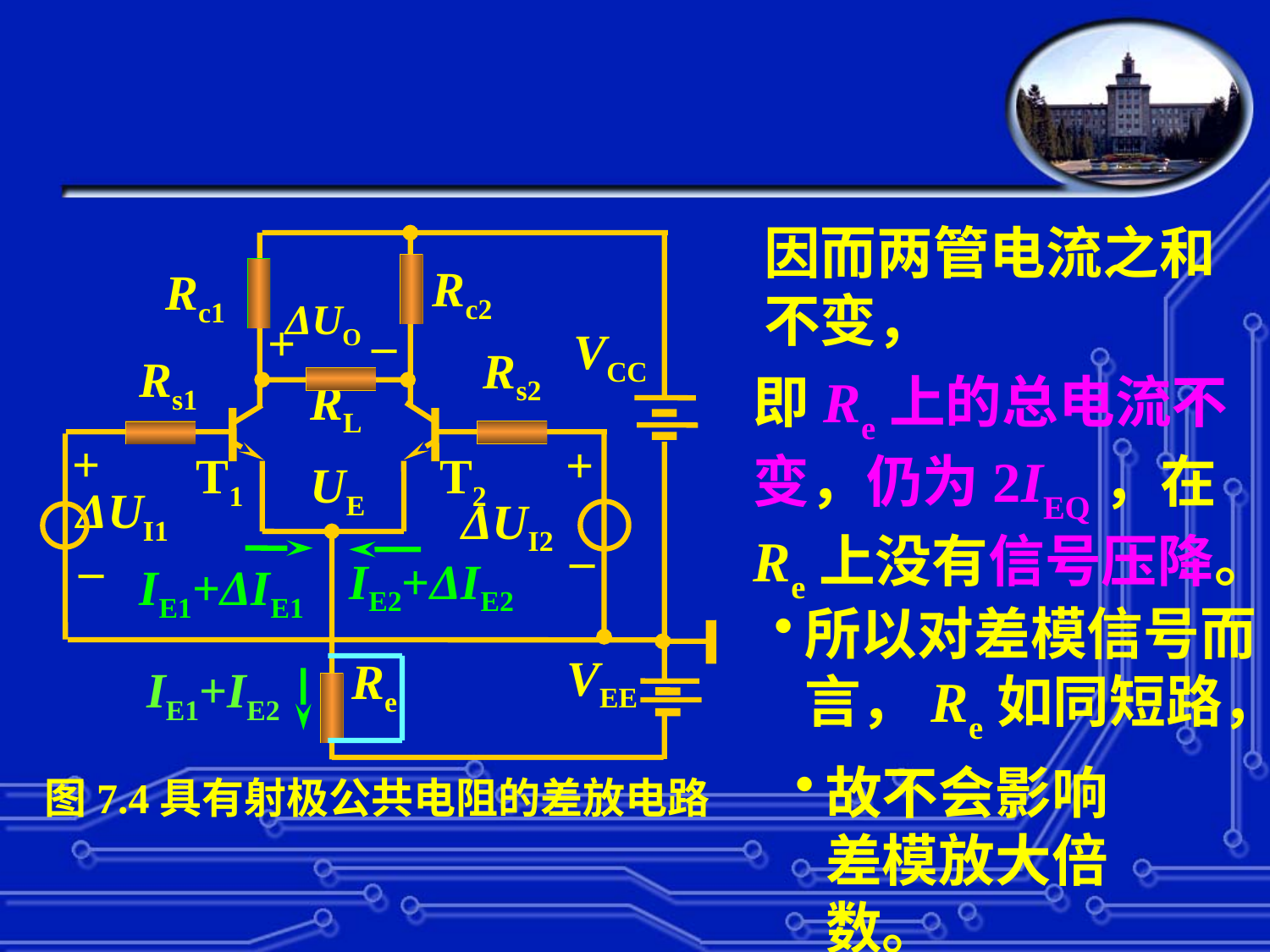

因而两管电流之和不变，

Rc2

Rc1

ΔUO
_
+
VCC
Rs2
Rs1

RL

+
+

T1
T2

UE

ΔUI1
ΔUI2

_
_

VEE

Re

图7.4具有射极公共电阻的差放电路
即Re上的总电流不变，仍为2IEQ，在Re上没有信号压降。
IE2+ΔIE2

IE1+ΔIE1
所以对差模信号而言，Re如同短路，
IE1+IE2

故不会影响差模放大倍数。